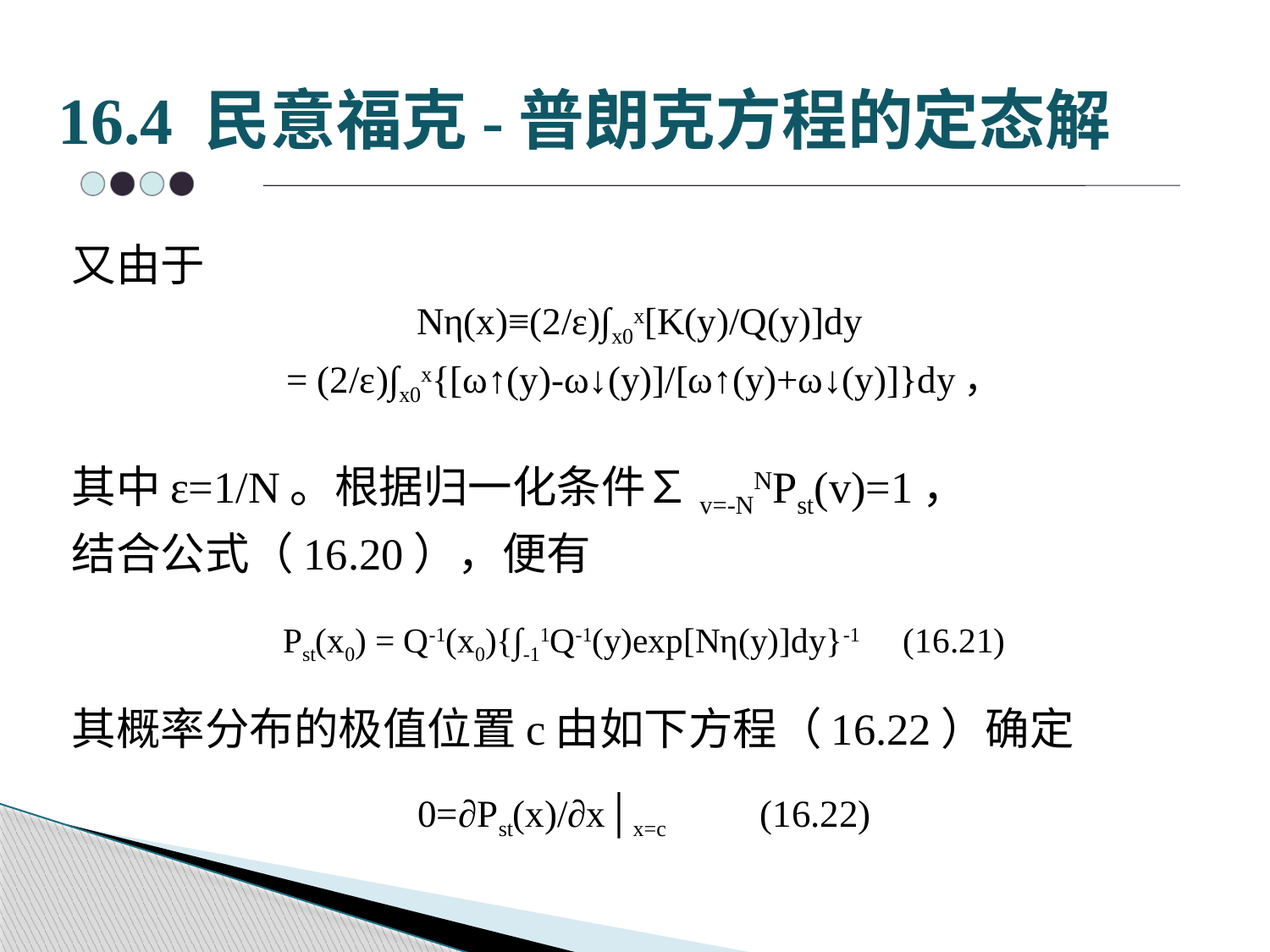

# 16.4 民意福克-普朗克方程的定态解

又由于
Nη(x)≡(2/ε)∫x0x[K(y)/Q(y)]dy
= (2/ε)∫x0x{[ω↑(y)-ω↓(y)]/[ω↑(y)+ω↓(y)]}dy，

其中ε=1/N。根据归一化条件∑v=-NNPst(v)=1，
结合公式（16.20），便有

Pst(x0) = Q-1(x0){∫-11Q-1(y)exp[Nη(y)]dy}-1     (16.21)

其概率分布的极值位置c由如下方程（16.22）确定

0=∂Pst(x)/∂x│x=c                 (16.22)